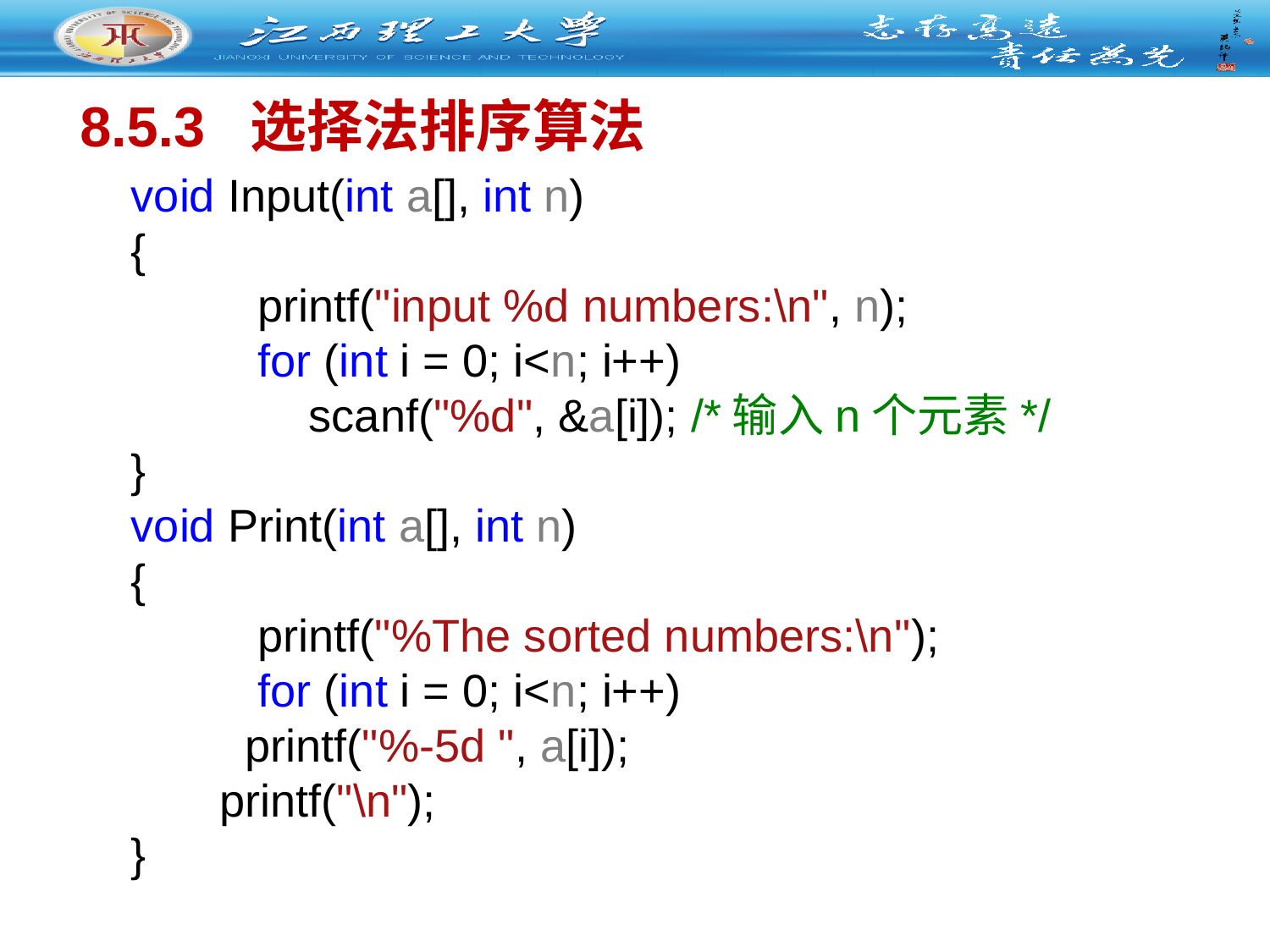

8.5.3  选择法排序算法
void Input(int a[], int n)
{
 	printf("input %d numbers:\n", n);
 	for (int i = 0; i<n; i++)
 	    scanf("%d", &a[i]); /*输入n个元素*/
}
void Print(int a[], int n)
{
 	printf("%The sorted numbers:\n");
 	for (int i = 0; i<n; i++)
         printf("%-5d ", a[i]);
       printf("\n");
}